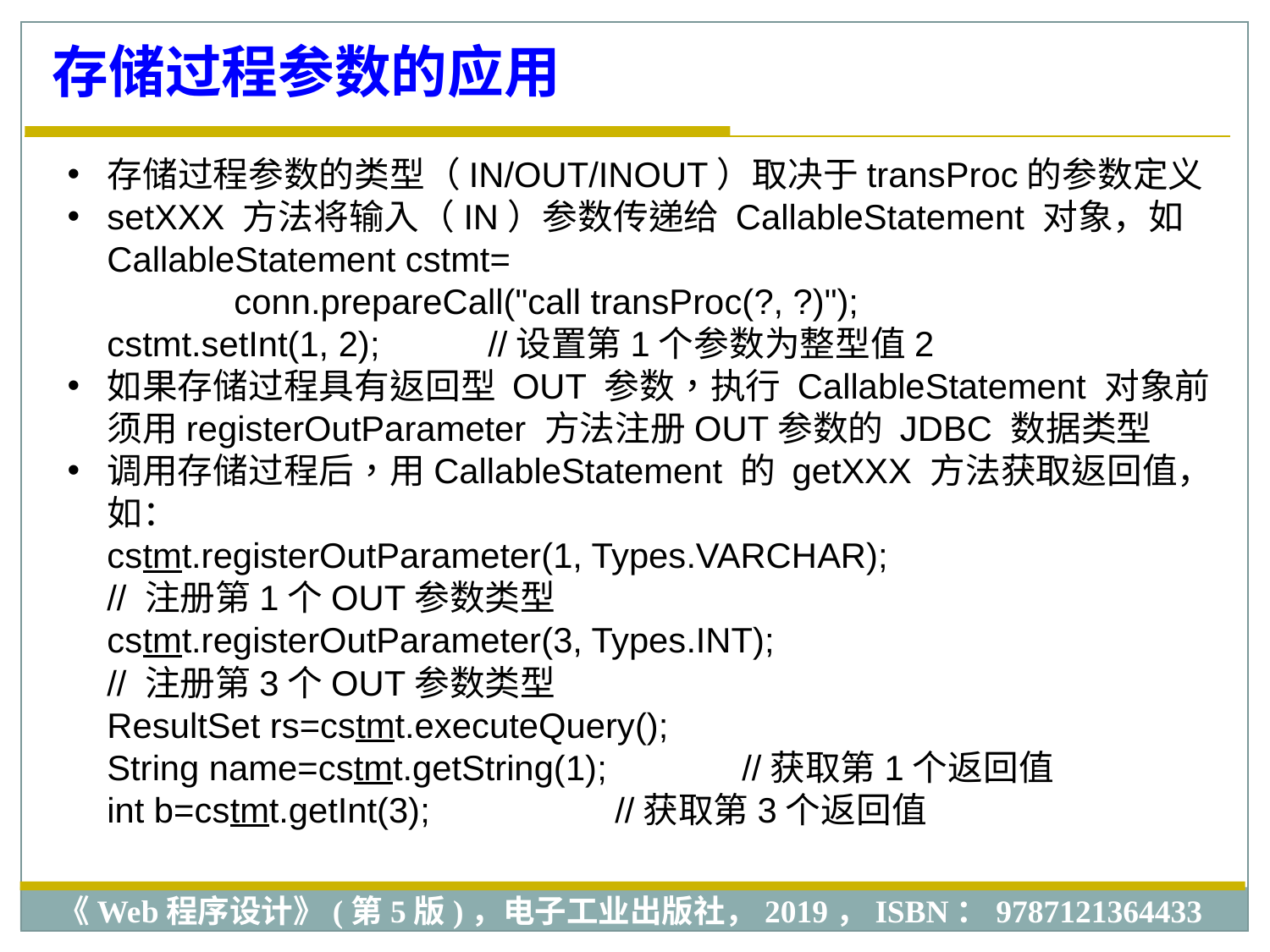

存储过程参数的应用
存储过程参数的类型（IN/OUT/INOUT）取决于transProc的参数定义
setXXX 方法将输入（IN）参数传递给 CallableStatement 对象，如
	CallableStatement cstmt=
		conn.prepareCall("call transProc(?, ?)");
  	cstmt.setInt(1, 2);  	//设置第1个参数为整型值2
如果存储过程具有返回型 OUT 参数，执行 CallableStatement 对象前须用registerOutParameter 方法注册OUT参数的 JDBC 数据类型
调用存储过程后，用CallableStatement 的 getXXX 方法获取返回值，如：
 	cstmt.registerOutParameter(1, Types.VARCHAR);
	// 注册第1个OUT参数类型
  	cstmt.registerOutParameter(3, Types.INT);
	// 注册第3个OUT参数类型
  	ResultSet rs=cstmt.executeQuery();
  	String name=cstmt.getString(1); 	//获取第1个返回值
 	int b=cstmt.getInt(3);    		//获取第3个返回值